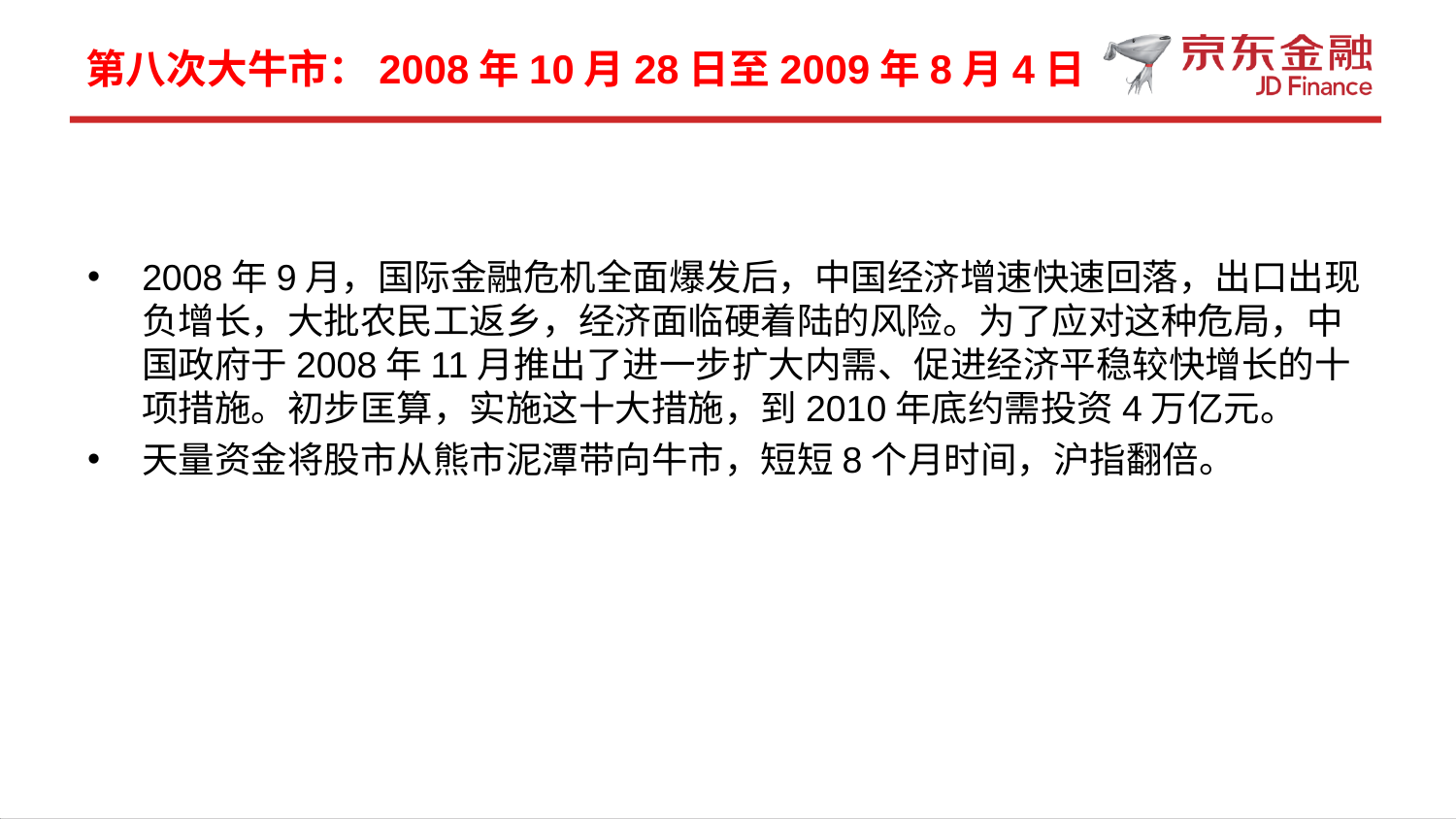

# 第八次大牛市：2008年10月28日至2009年8月4日
2008年9月，国际金融危机全面爆发后，中国经济增速快速回落，出口出现负增长，大批农民工返乡，经济面临硬着陆的风险。为了应对这种危局，中国政府于2008年11月推出了进一步扩大内需、促进经济平稳较快增长的十项措施。初步匡算，实施这十大措施，到2010年底约需投资4万亿元。
天量资金将股市从熊市泥潭带向牛市，短短8个月时间，沪指翻倍。